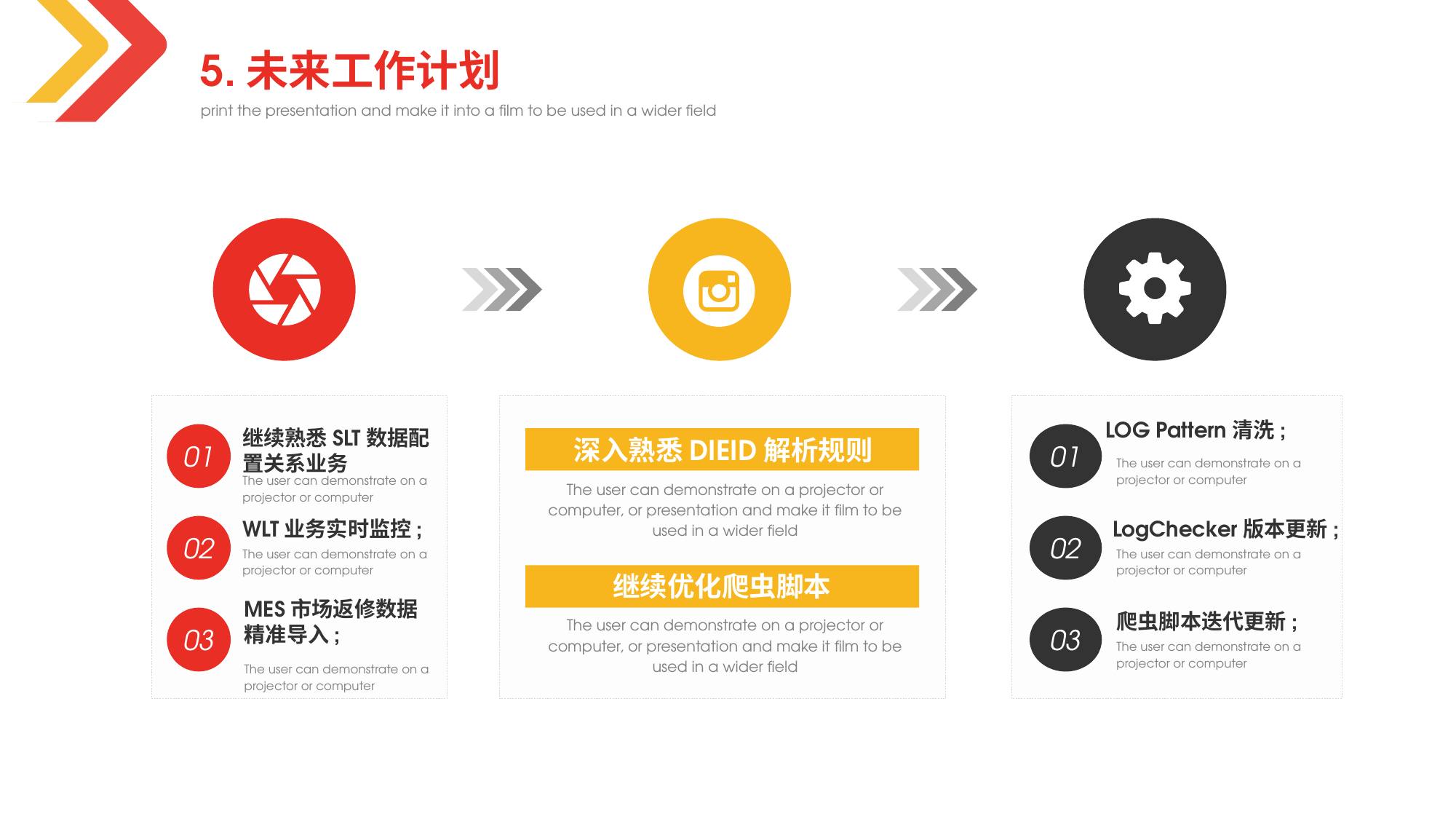

5.未来工作计划
print the presentation and make it into a film to be used in a wider field

继续熟悉SLT数据配置关系业务
The user can demonstrate on a projector or computer
01
WLT业务实时监控;
The user can demonstrate on a projector or computer
02
MES市场返修数据精准导入;
The user can demonstrate on a projector or computer
03

深入熟悉DIEID解析规则
The user can demonstrate on a projector or computer, or presentation and make it film to be used in a wider field
继续优化爬虫脚本
The user can demonstrate on a projector or computer, or presentation and make it film to be used in a wider field

01
The user can demonstrate on a projector or computer
LogChecker版本更新;
The user can demonstrate on a projector or computer
02
爬虫脚本迭代更新;
The user can demonstrate on a projector or computer
03
LOG Pattern清洗;